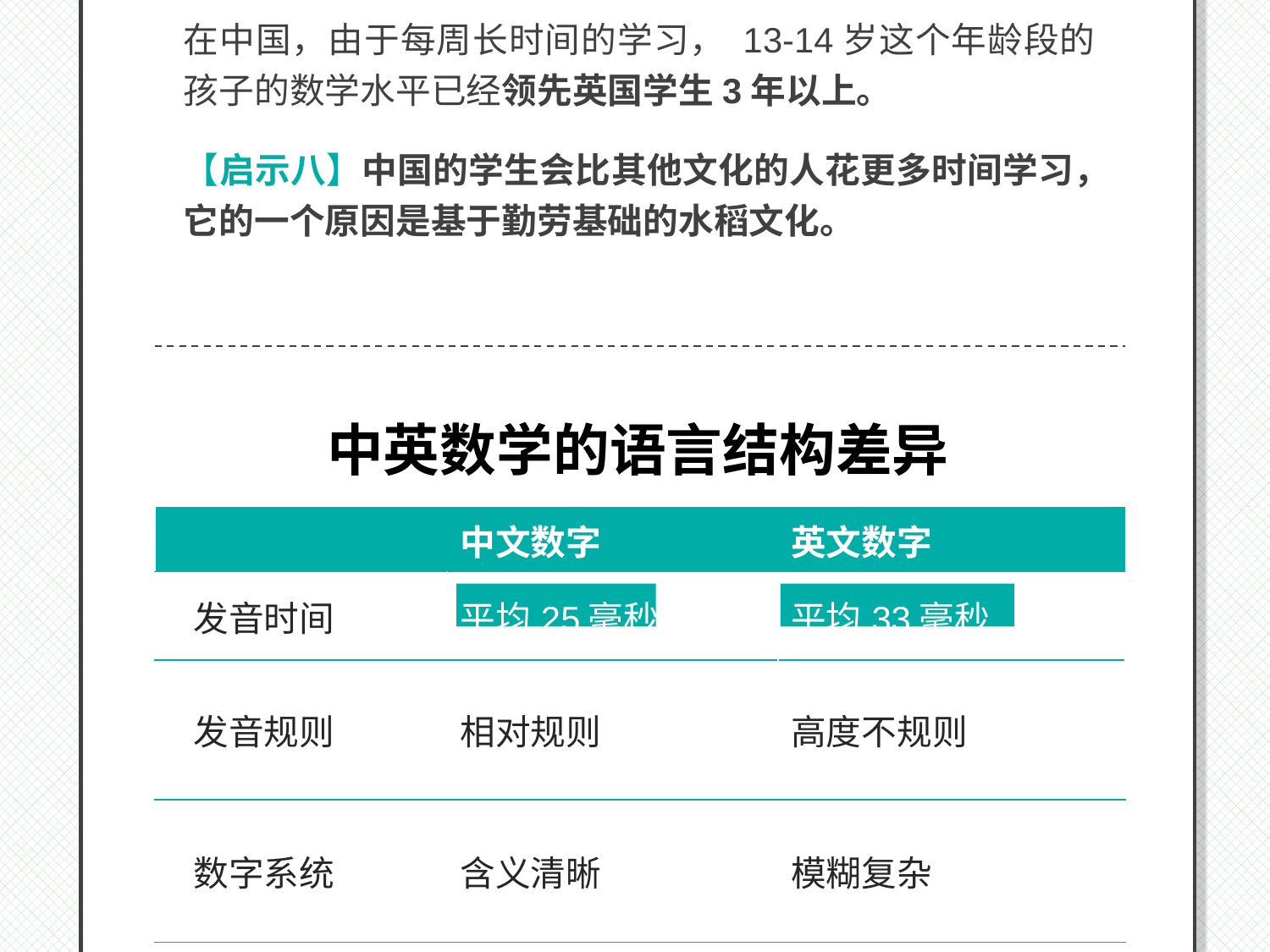

在中国，由于每周长时间的学习， 13-14岁这个年龄段的孩子的数学水平已经领先英国学生3年以上。
【启示八】中国的学生会比其他文化的人花更多时间学习，它的一个原因是基于勤劳基础的水稻文化。
中英数学的语言结构差异
|  | 中文数字 | 英文数字 |
| --- | --- | --- |
| 发音时间 | 平均25毫秒 | 平均33毫秒 |
| 发音规则 | 相对规则 | 高度不规则 |
| 数字系统 | 含义清晰 | 模糊复杂 |